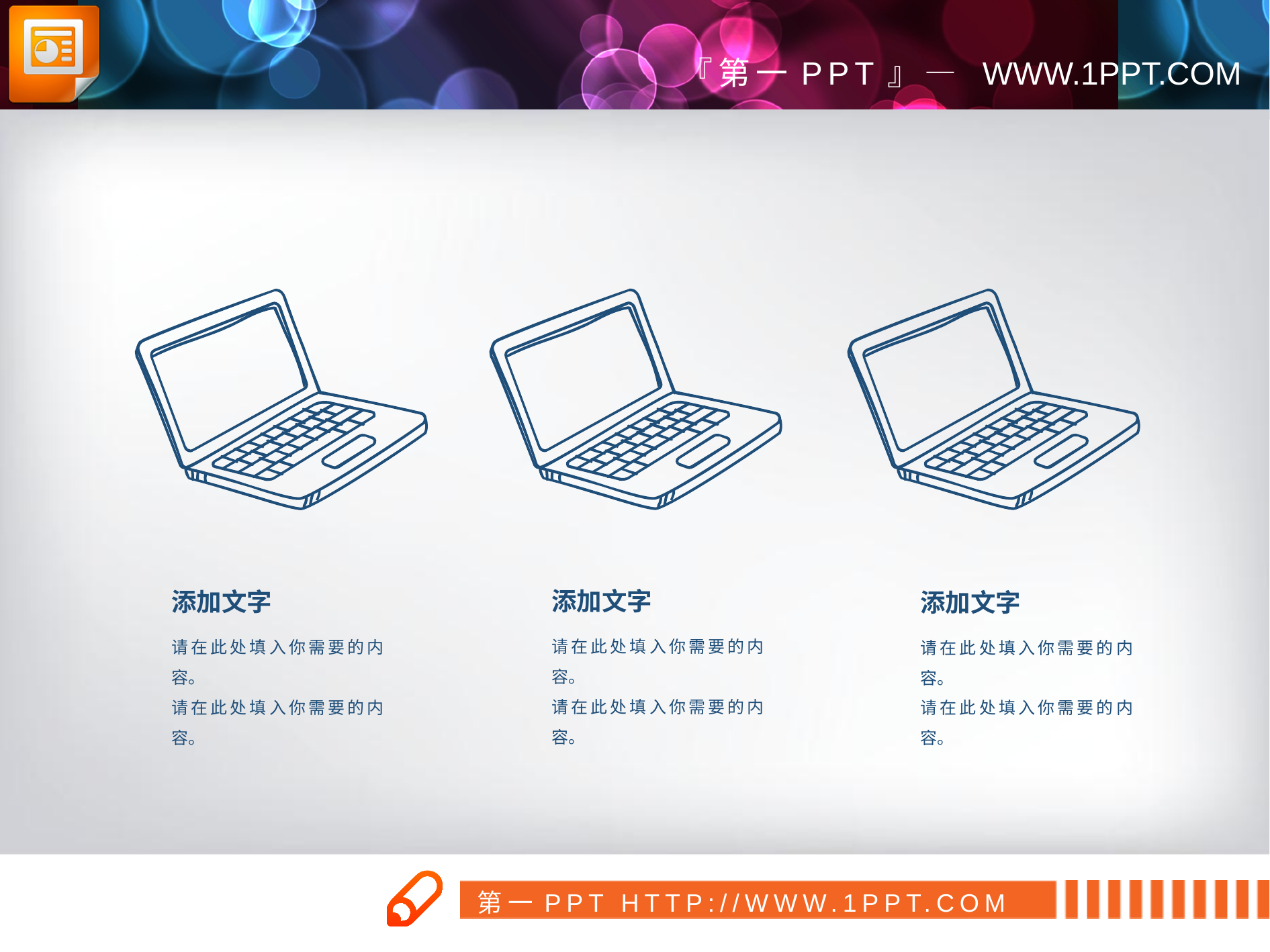

添加文字
添加文字
添加文字
请在此处填入你需要的内容。
请在此处填入你需要的内容。
请在此处填入你需要的内容。
请在此处填入你需要的内容。
请在此处填入你需要的内容。
请在此处填入你需要的内容。